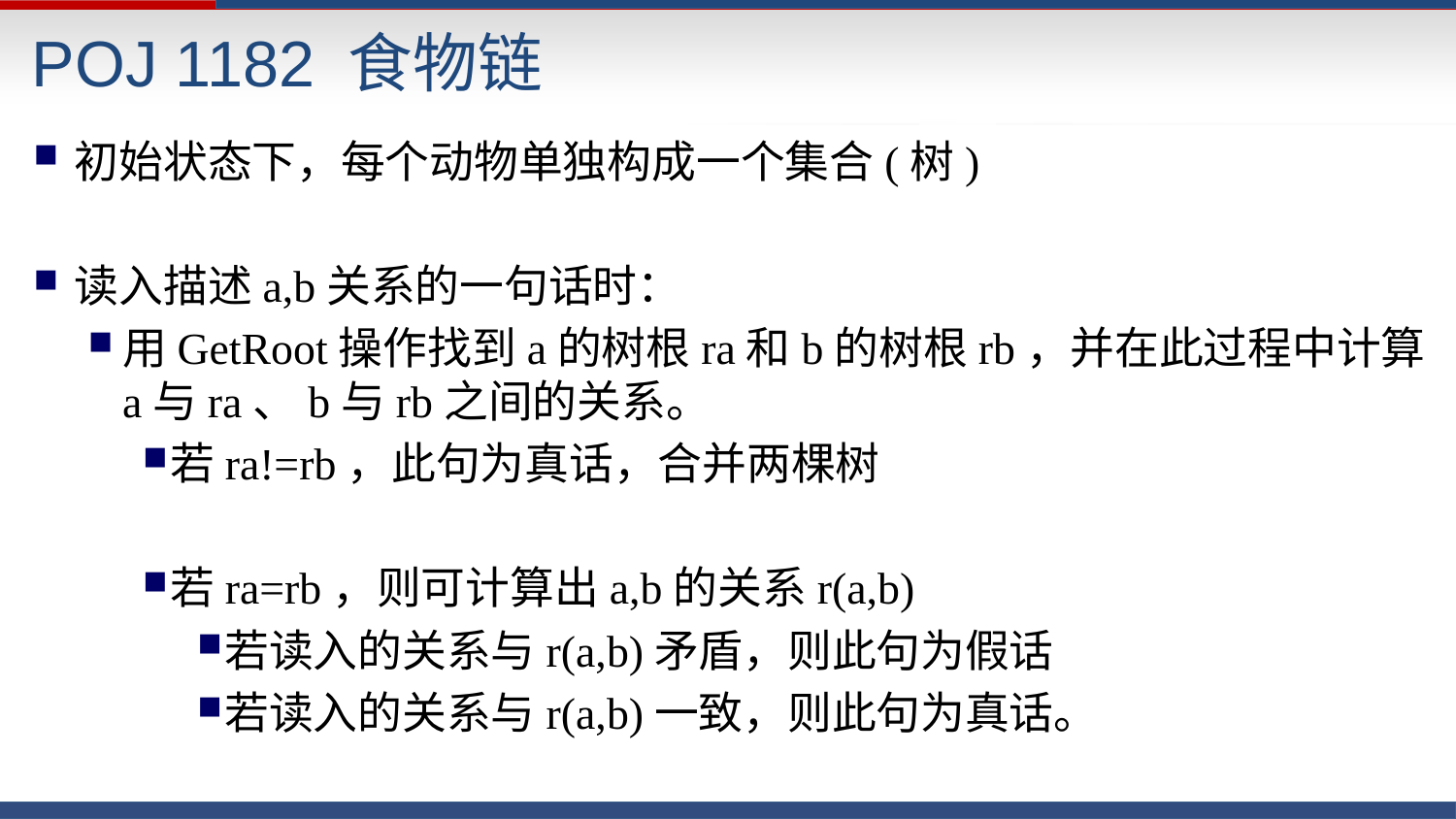

# POJ 1182 食物链
初始状态下，每个动物单独构成一个集合(树)

读入描述a,b关系的一句话时：
用GetRoot操作找到a的树根ra和b的树根rb，并在此过程中计算a与ra、b与rb之间的关系。
若ra!=rb，此句为真话，合并两棵树

若ra=rb，则可计算出a,b的关系r(a,b)
若读入的关系与r(a,b)矛盾，则此句为假话
若读入的关系与r(a,b)一致，则此句为真话。